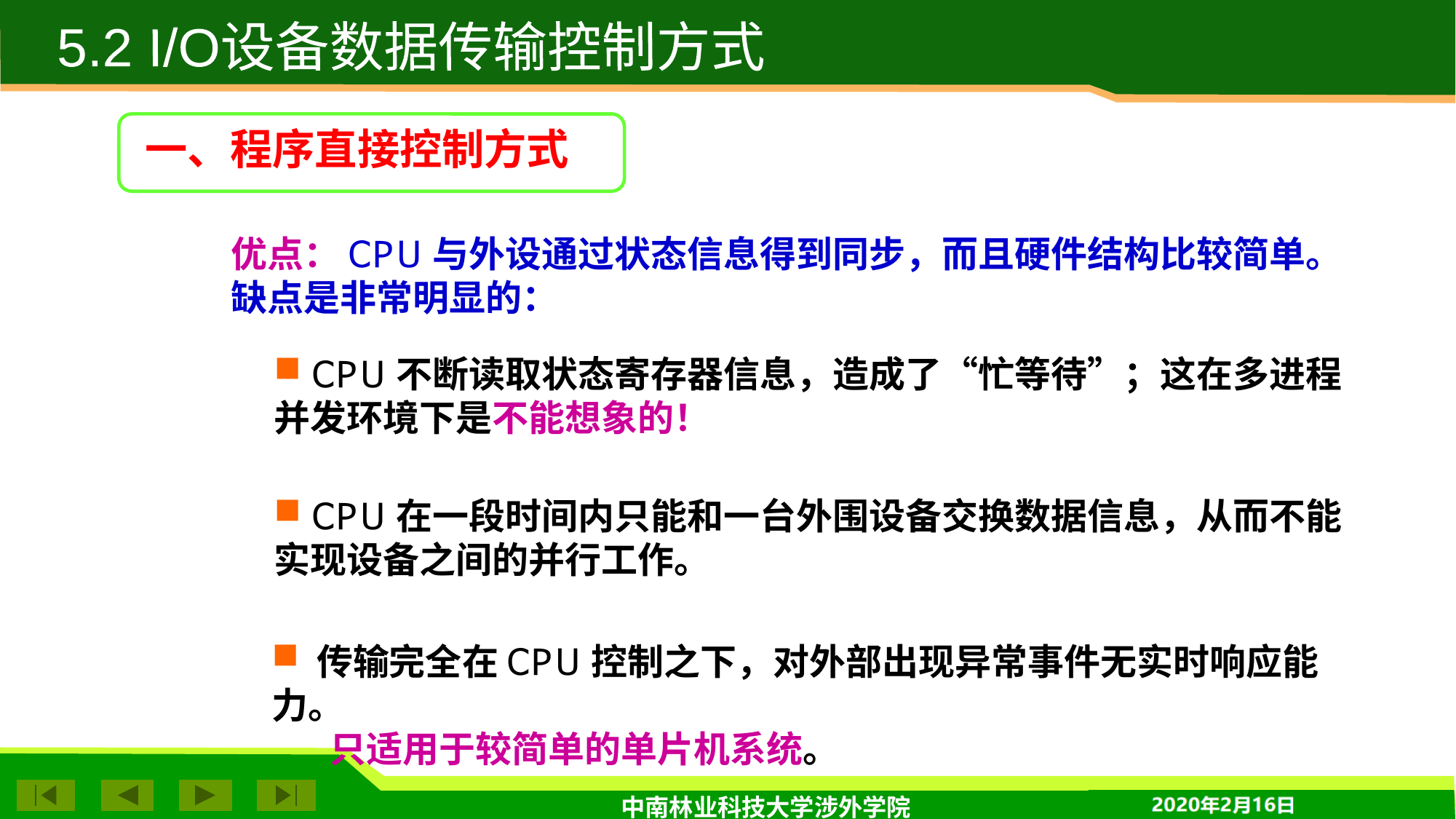

5.2 I/O设备数据传输控制方式

一、程序直接控制方式
优点：CPU与外设通过状态信息得到同步，而且硬件结构比较简单。缺点是非常明显的：
 CPU不断读取状态寄存器信息，造成了“忙等待”；这在多进程并发环境下是不能想象的！
 CPU在一段时间内只能和一台外围设备交换数据信息，从而不能实现设备之间的并行工作。
 传输完全在CPU控制之下，对外部出现异常事件无实时响应能力。
      只适用于较简单的单片机系统。